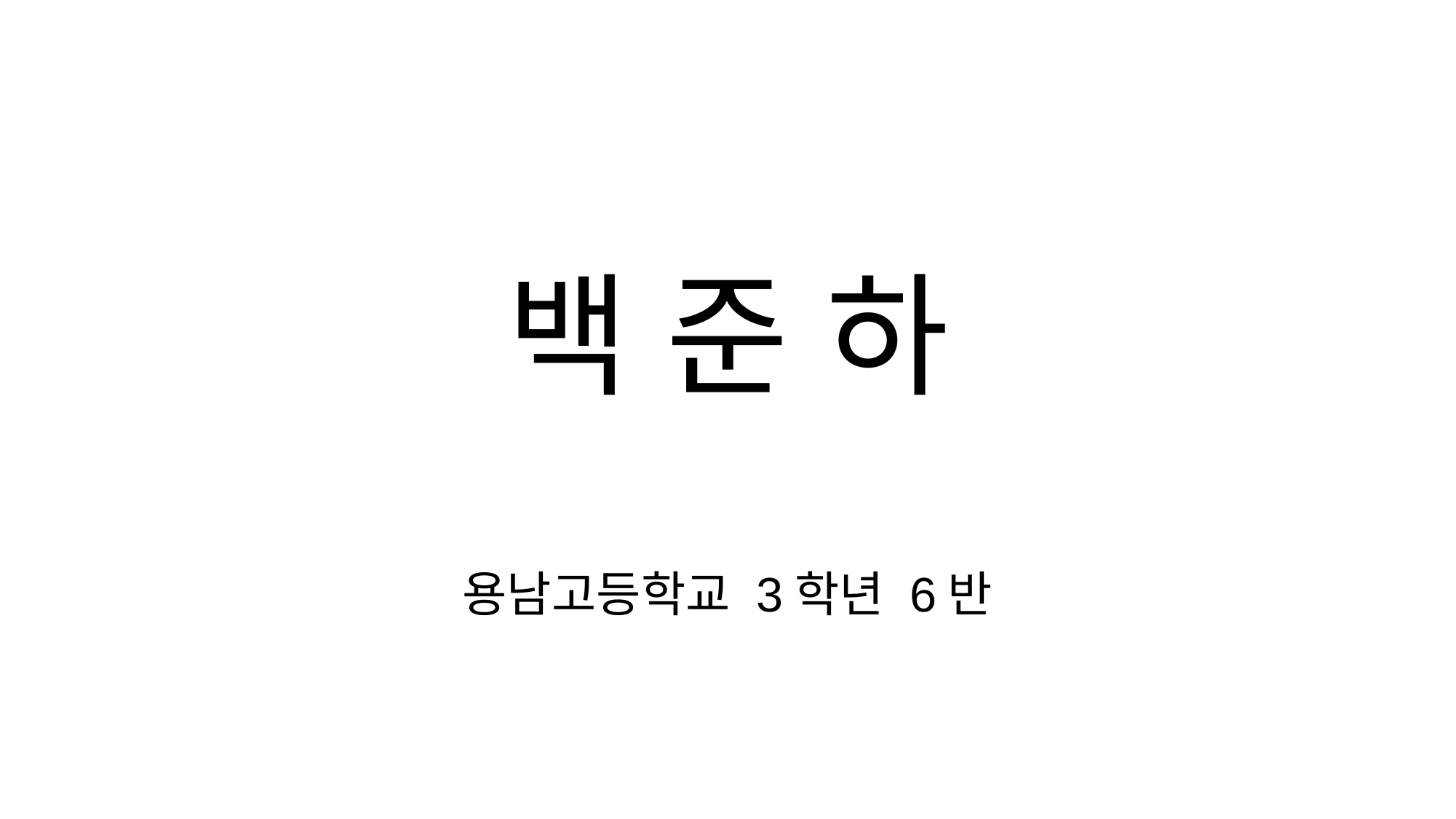

# 백 준 하
용남고등학교 3학년 6반